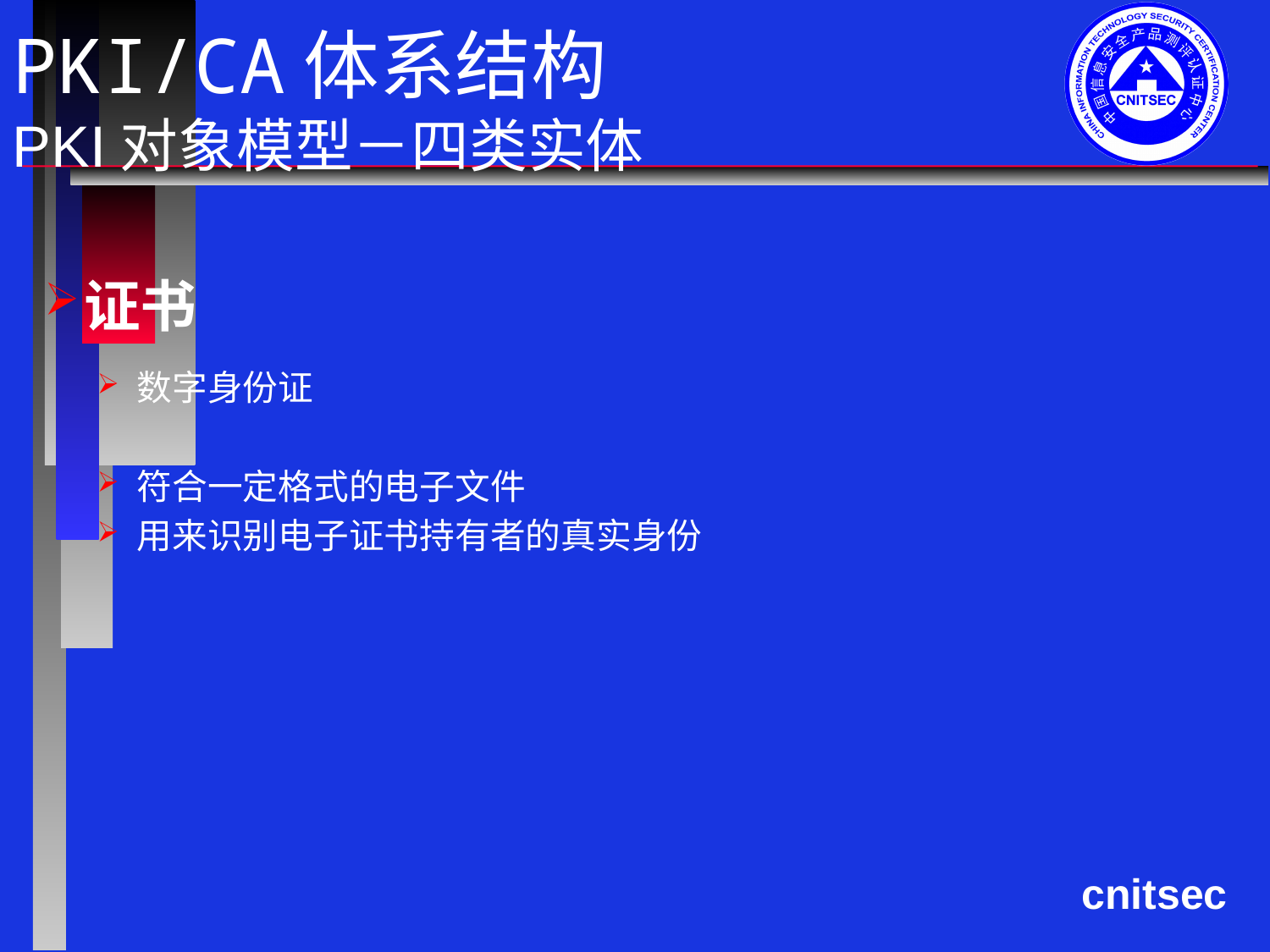

# PKI/CA体系结构 PKI对象模型－四类实体

证书
数字身份证

符合一定格式的电子文件
用来识别电子证书持有者的真实身份